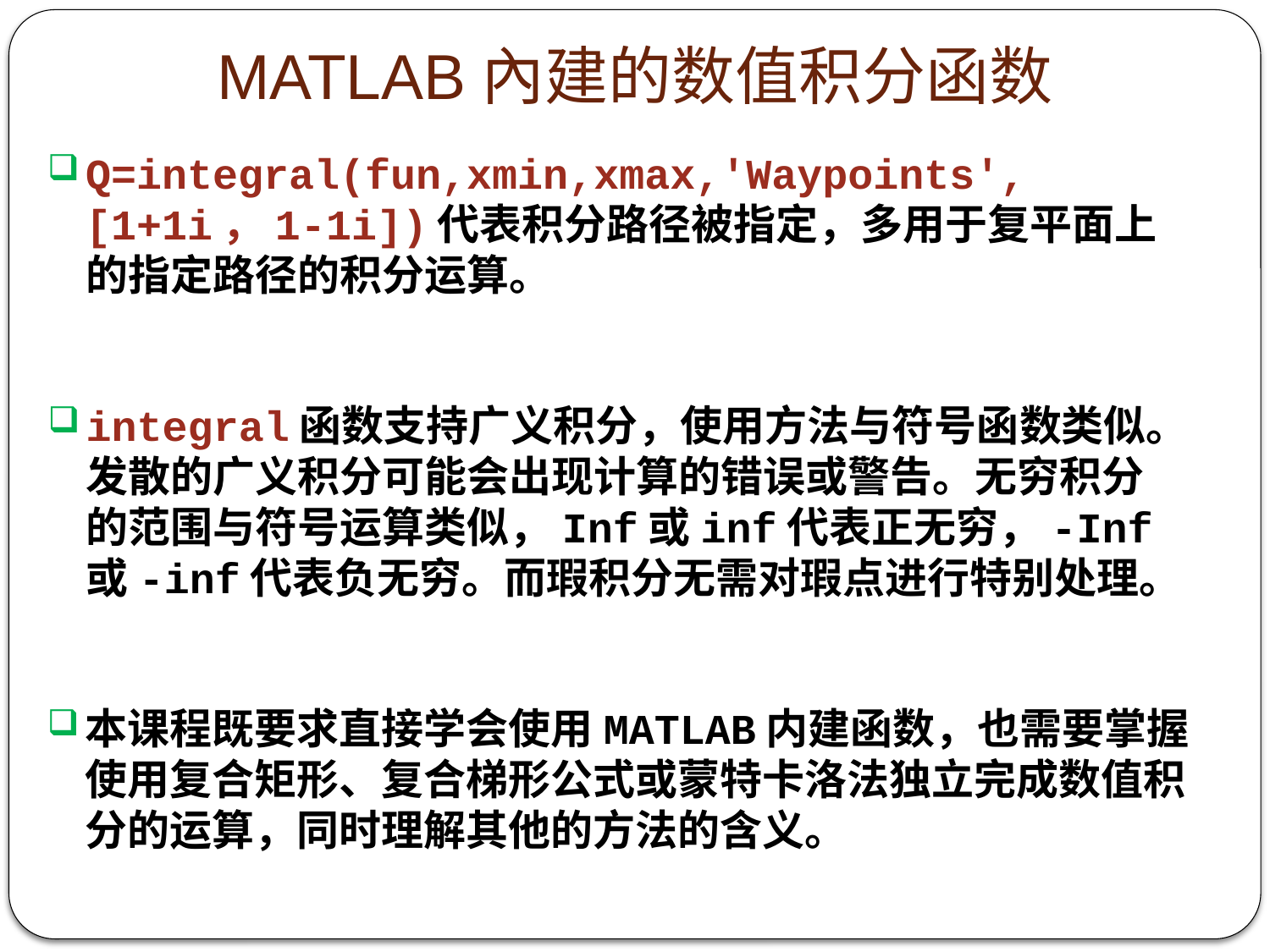

# MATLAB內建的数值积分函数
Q=integral(fun,xmin,xmax,'Waypoints',[1+1i，1-1i])代表积分路径被指定，多用于复平面上的指定路径的积分运算。
integral函数支持广义积分，使用方法与符号函数类似。发散的广义积分可能会出现计算的错误或警告。无穷积分的范围与符号运算类似，Inf或inf代表正无穷，-Inf或-inf代表负无穷。而瑕积分无需对瑕点进行特别处理。
本课程既要求直接学会使用MATLAB内建函数，也需要掌握使用复合矩形、复合梯形公式或蒙特卡洛法独立完成数值积分的运算，同时理解其他的方法的含义。